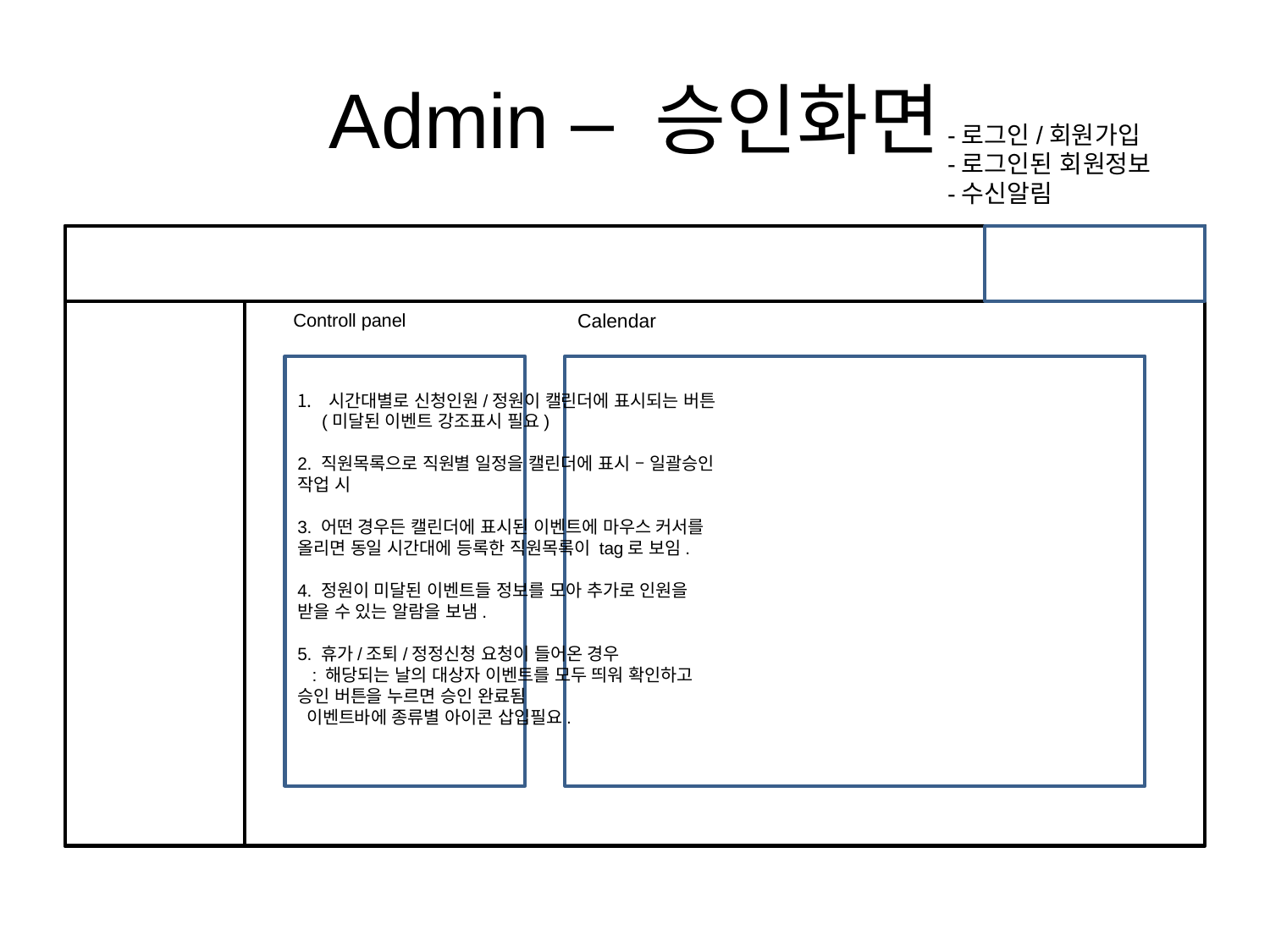

# Admin – 승인화면
-로그인/회원가입
-로그인된 회원정보
-수신알림

Controll panel
Calendar

시간대별로 신청인원/정원이 캘린더에 표시되는 버튼
     (미달된 이벤트 강조표시 필요)

2. 직원목록으로 직원별 일정을 캘린더에 표시 – 일괄승인 작업 시

3. 어떤 경우든 캘린더에 표시된 이벤트에 마우스 커서를 올리면 동일 시간대에 등록한 직원목록이 tag로 보임.

4. 정원이 미달된 이벤트들 정보를 모아 추가로 인원을 받을 수 있는 알람을 보냄.
5. 휴가/조퇴/정정신청 요청이 들어온 경우
   : 해당되는 날의 대상자 이벤트를 모두 띄워 확인하고 승인 버튼을 누르면 승인 완료됨
 이벤트바에 종류별 아이콘 삽입필요.